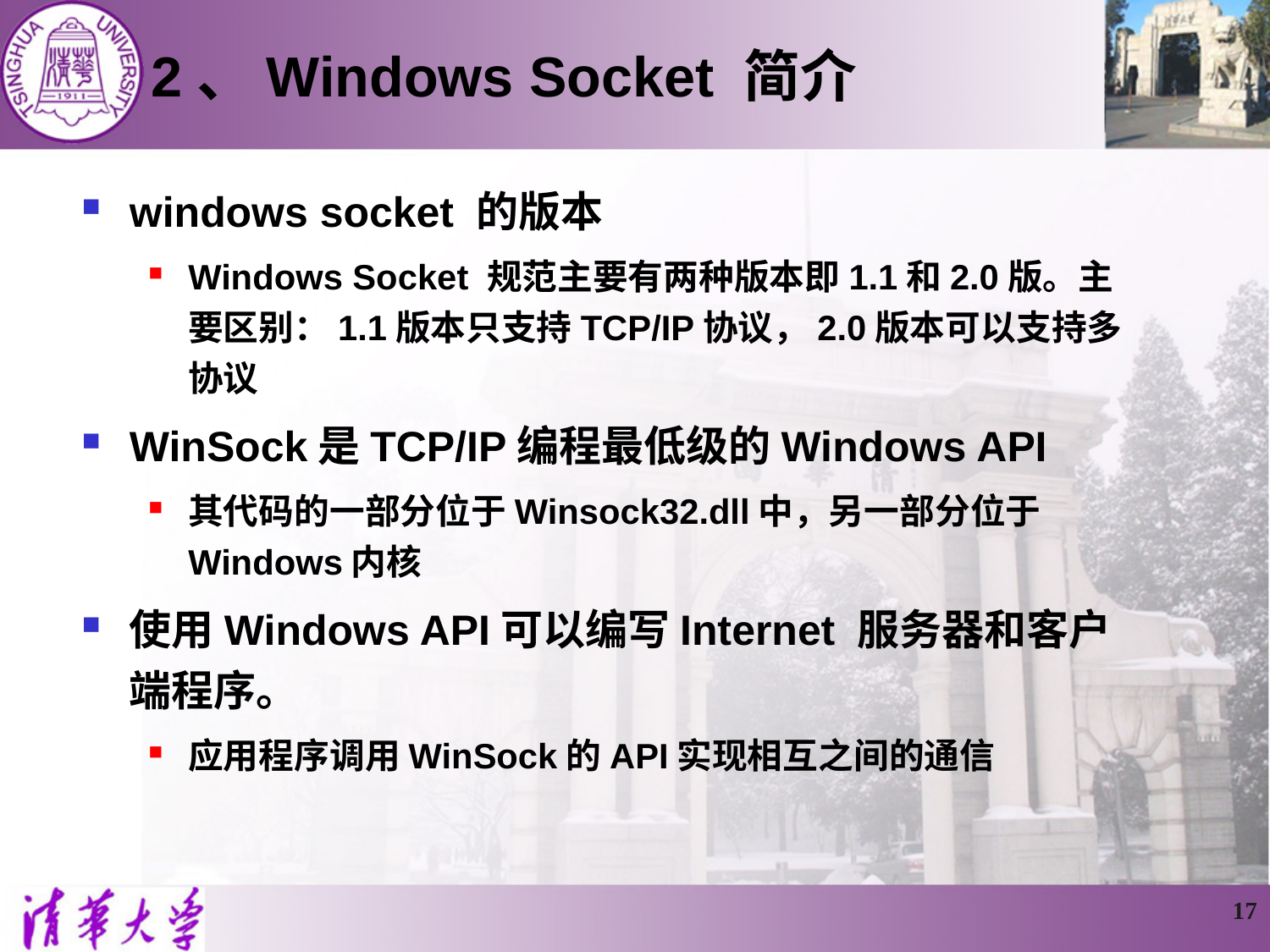

2、Windows Socket 简介
windows socket 的版本
Windows Socket 规范主要有两种版本即1.1和2.0版。主要区别：1.1版本只支持TCP/IP协议，2.0版本可以支持多协议
WinSock是TCP/IP编程最低级的Windows API
其代码的一部分位于Winsock32.dll中，另一部分位于Windows内核
使用Windows API可以编写Internet 服务器和客户端程序。
应用程序调用WinSock的API实现相互之间的通信
17